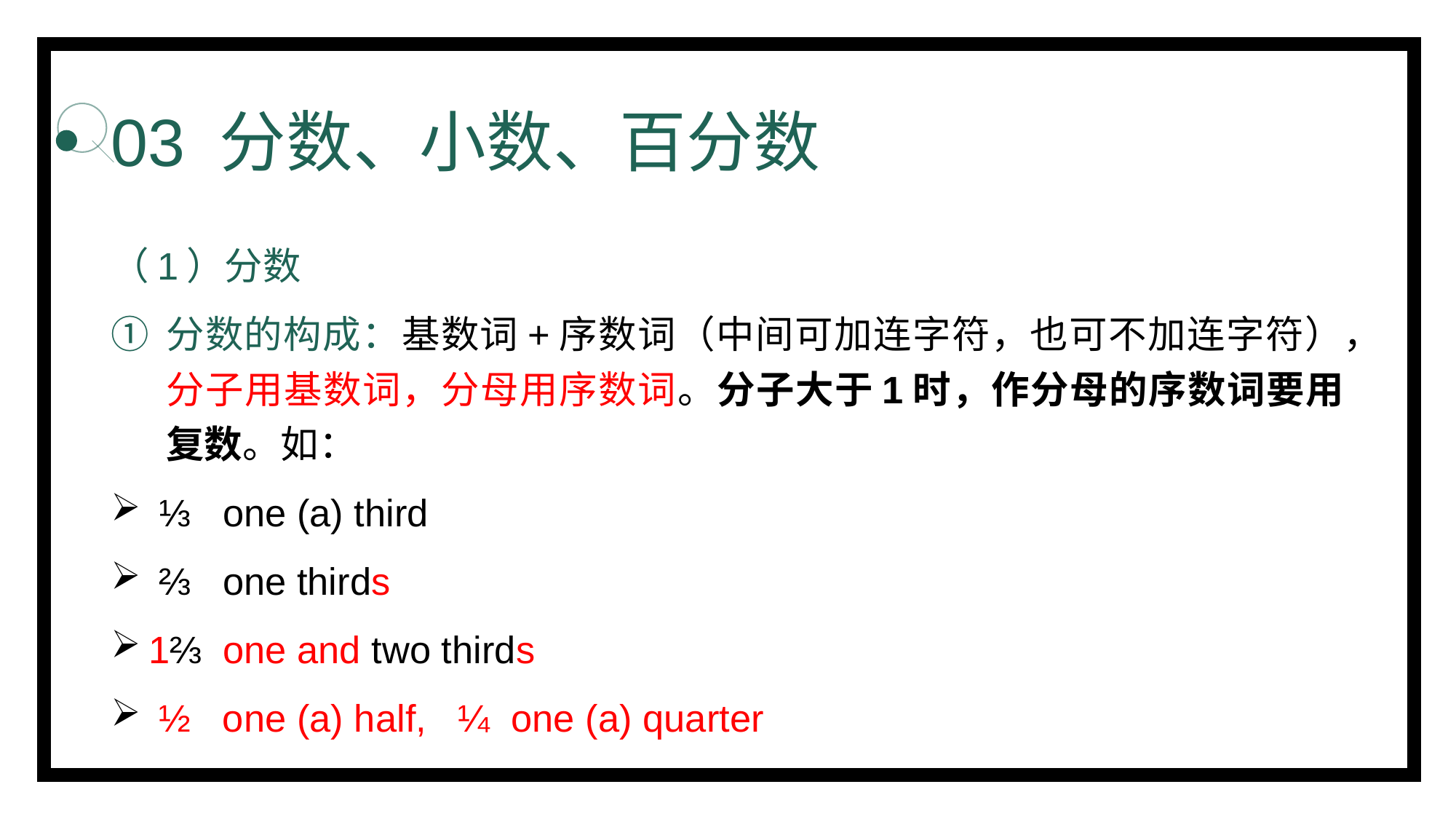

# 03 分数、小数、百分数
（1）分数
分数的构成：基数词+序数词（中间可加连字符，也可不加连字符），分子用基数词，分母用序数词。分子大于1时，作分母的序数词要用复数。如：
  ⅓   one (a) third
  ⅔   one thirds
 1⅔  one and two thirds
  ½   one (a) half,   ¼  one (a) quarter